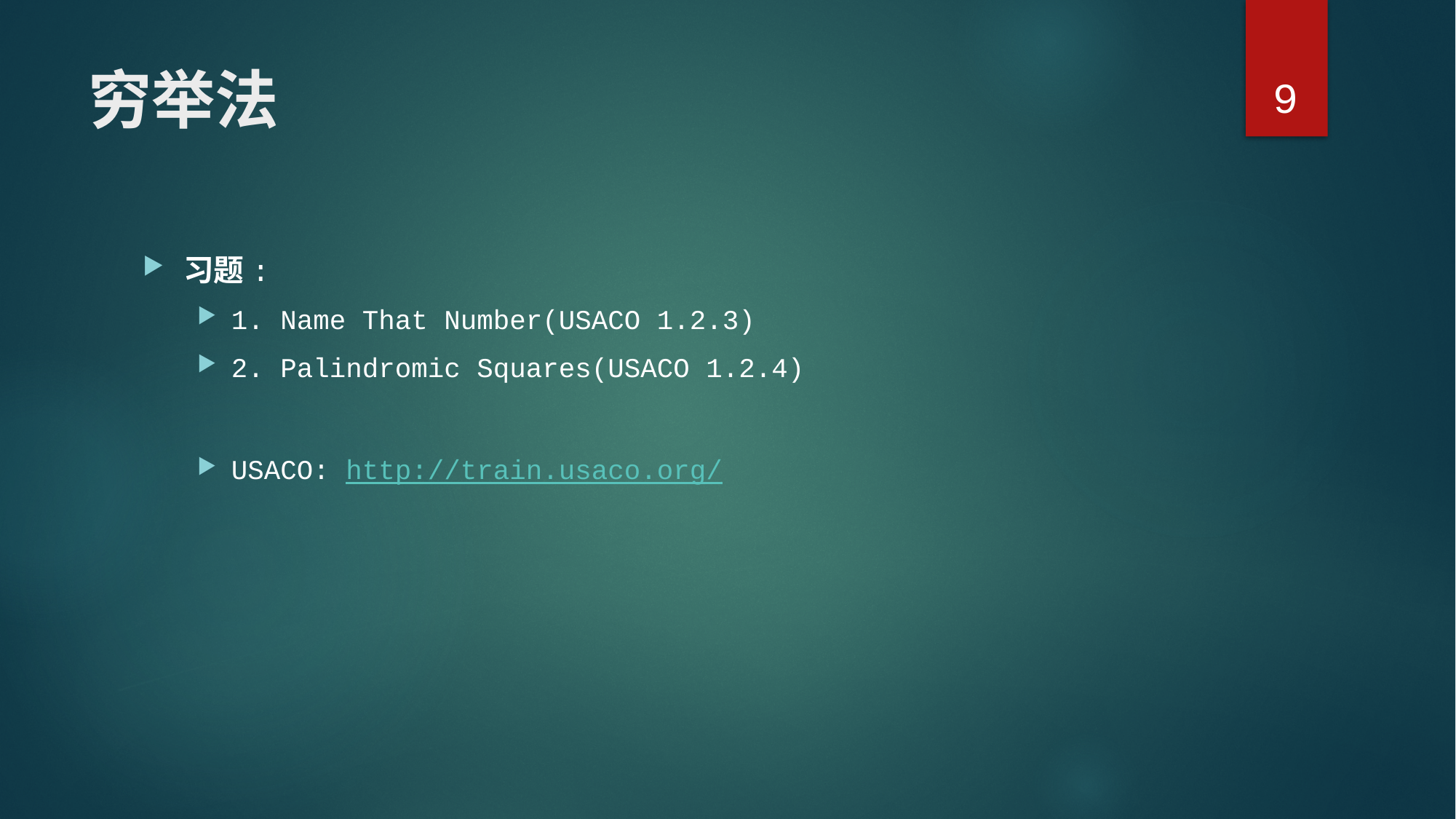

9
# 穷举法
习题:
1. Name That Number(USACO 1.2.3)
2. Palindromic Squares(USACO 1.2.4)

USACO: http://train.usaco.org/